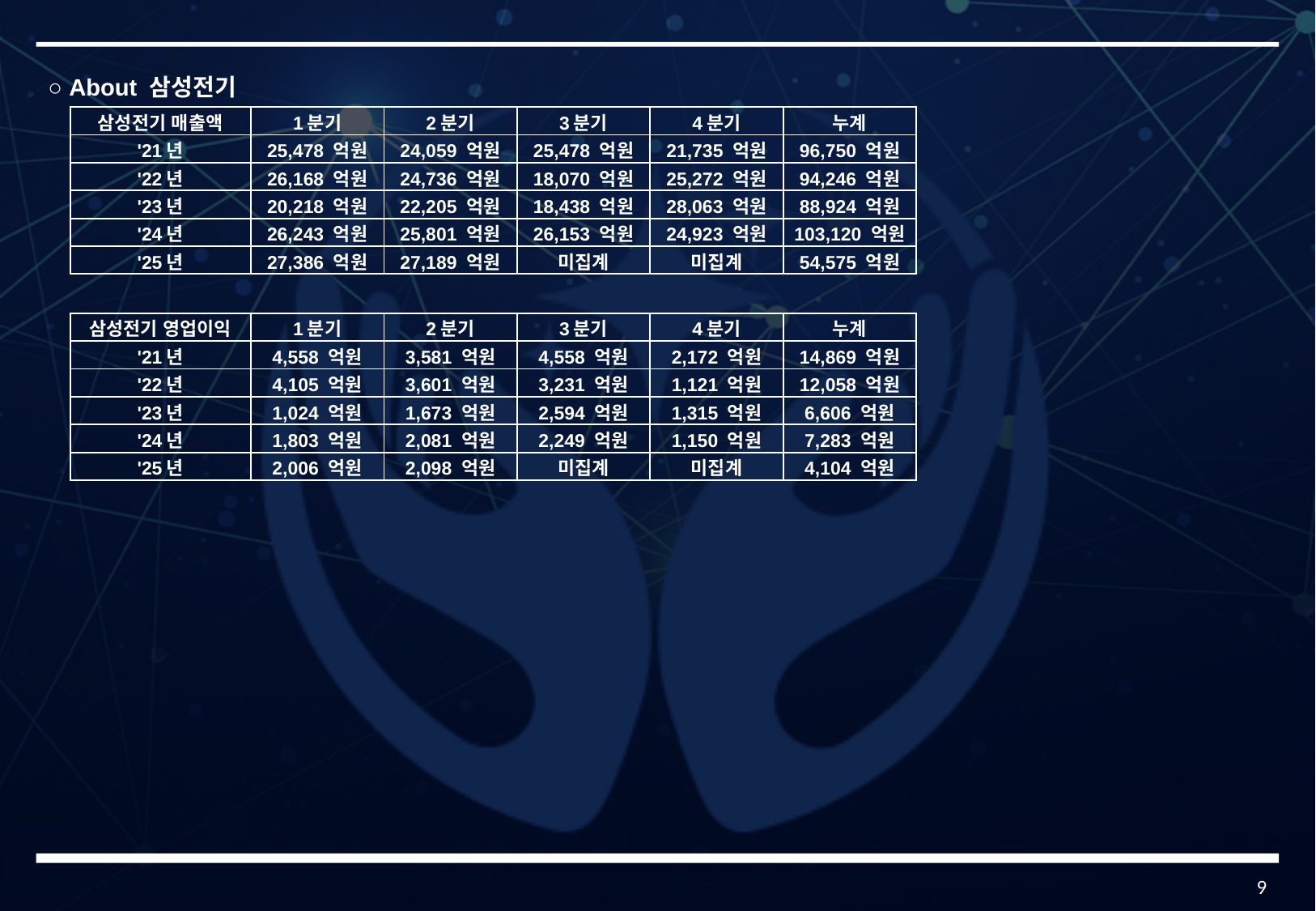

○ About 삼성전기
| 삼성전기 매출액 | 1분기 | 2분기 | 3분기 | 4분기 | 누계 |
| --- | --- | --- | --- | --- | --- |
| '21년 | 25,478 억원 | 24,059 억원 | 25,478 억원 | 21,735 억원 | 96,750 억원 |
| '22년 | 26,168 억원 | 24,736 억원 | 18,070 억원 | 25,272 억원 | 94,246 억원 |
| '23년 | 20,218 억원 | 22,205 억원 | 18,438 억원 | 28,063 억원 | 88,924 억원 |
| '24년 | 26,243 억원 | 25,801 억원 | 26,153 억원 | 24,923 억원 | 103,120 억원 |
| '25년 | 27,386 억원 | 27,189 억원 | 미집계 | 미집계 | 54,575 억원 |
| 삼성전기 영업이익 | 1분기 | 2분기 | 3분기 | 4분기 | 누계 |
| --- | --- | --- | --- | --- | --- |
| '21년 | 4,558 억원 | 3,581 억원 | 4,558 억원 | 2,172 억원 | 14,869 억원 |
| '22년 | 4,105 억원 | 3,601 억원 | 3,231 억원 | 1,121 억원 | 12,058 억원 |
| '23년 | 1,024 억원 | 1,673 억원 | 2,594 억원 | 1,315 억원 | 6,606 억원 |
| '24년 | 1,803 억원 | 2,081 억원 | 2,249 억원 | 1,150 억원 | 7,283 억원 |
| '25년 | 2,006 억원 | 2,098 억원 | 미집계 | 미집계 | 4,104 억원 |

9